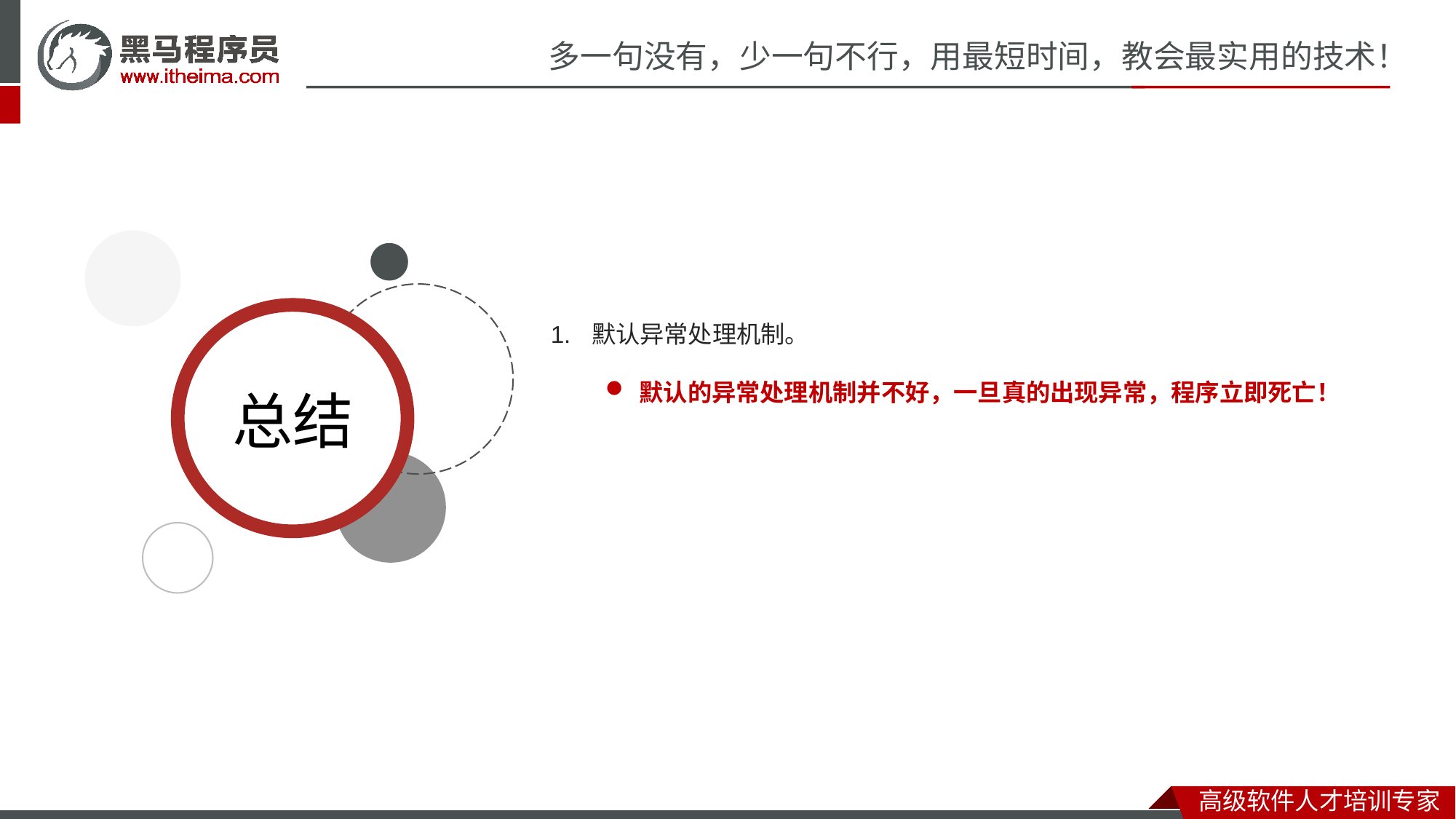

默认异常处理机制。
默认的异常处理机制并不好，一旦真的出现异常，程序立即死亡！